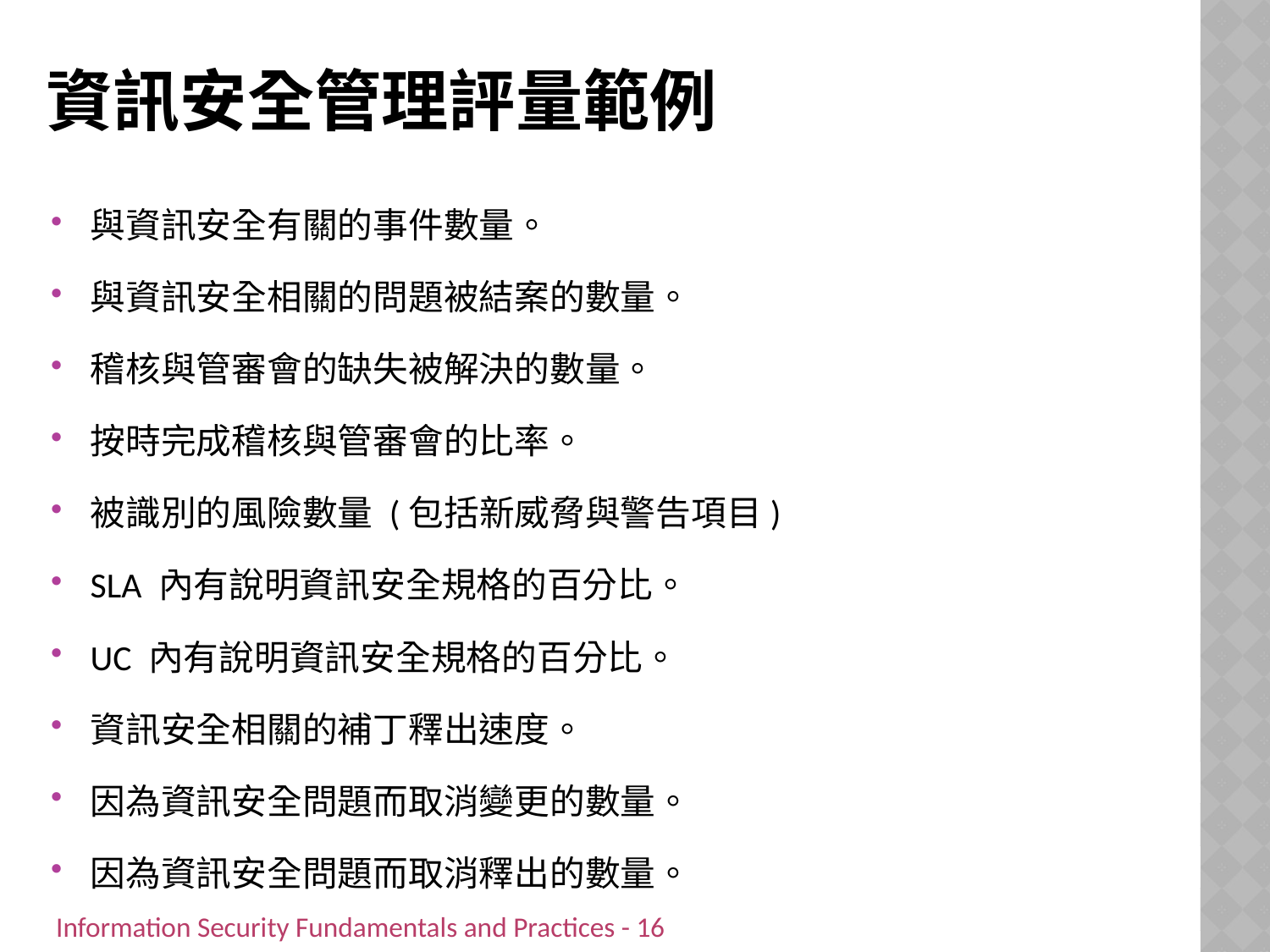

# 資訊安全管理評量範例
與資訊安全有關的事件數量。
與資訊安全相關的問題被結案的數量。
稽核與管審會的缺失被解決的數量。
按時完成稽核與管審會的比率。
被識別的風險數量 (包括新威脅與警告項目)
SLA 內有說明資訊安全規格的百分比。
UC 內有說明資訊安全規格的百分比。
資訊安全相關的補丁釋出速度。
因為資訊安全問題而取消變更的數量。
因為資訊安全問題而取消釋出的數量。